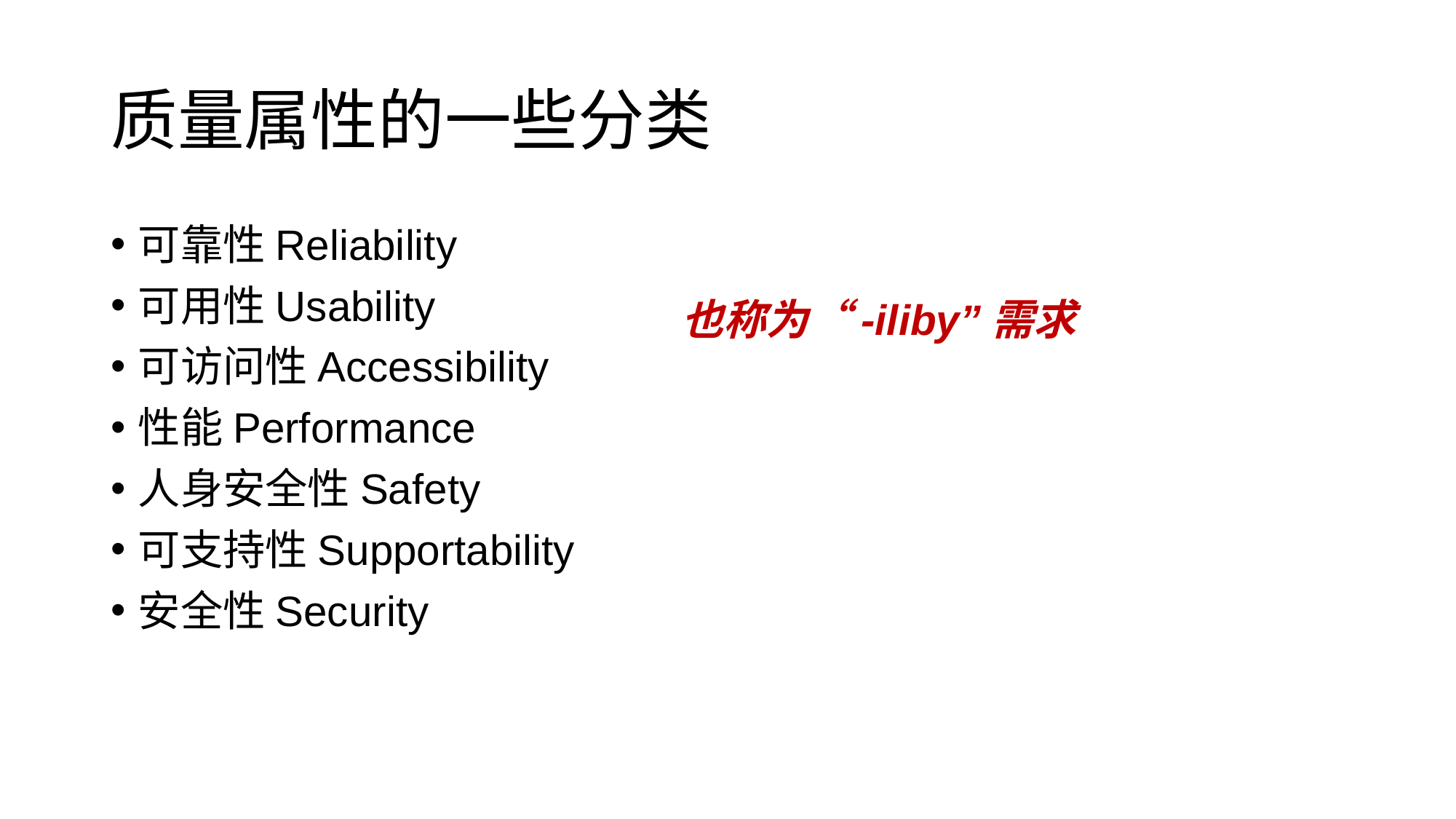

# 质量属性的一些分类
可靠性Reliability
可用性Usability
可访问性Accessibility
性能Performance
人身安全性Safety
可支持性Supportability
安全性Security
也称为“-iliby”需求